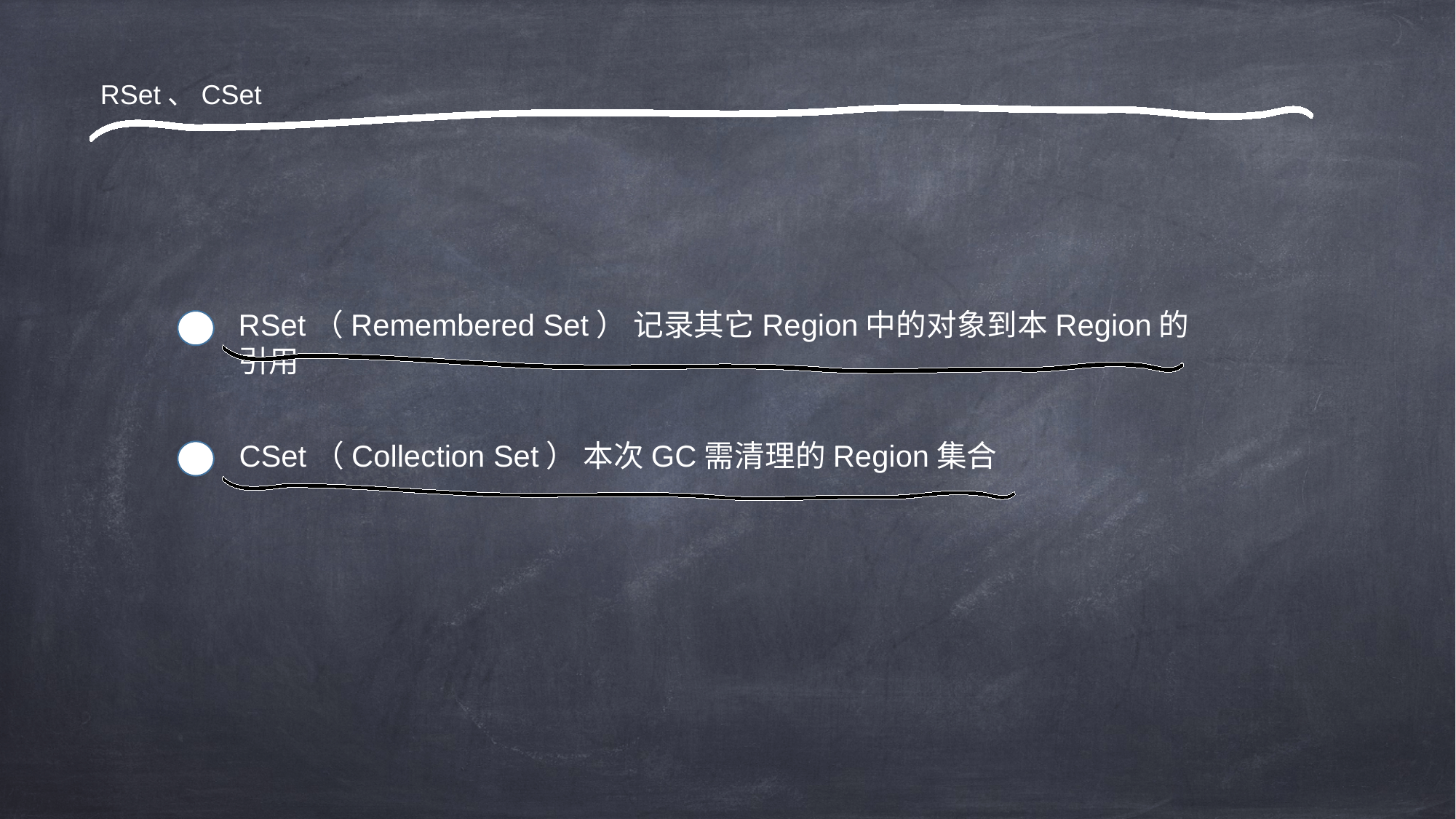

RSet、CSet

RSet（Remembered Set） 记录其它Region中的对象到本Region的引用

CSet（Collection Set） 本次GC需清理的Region集合